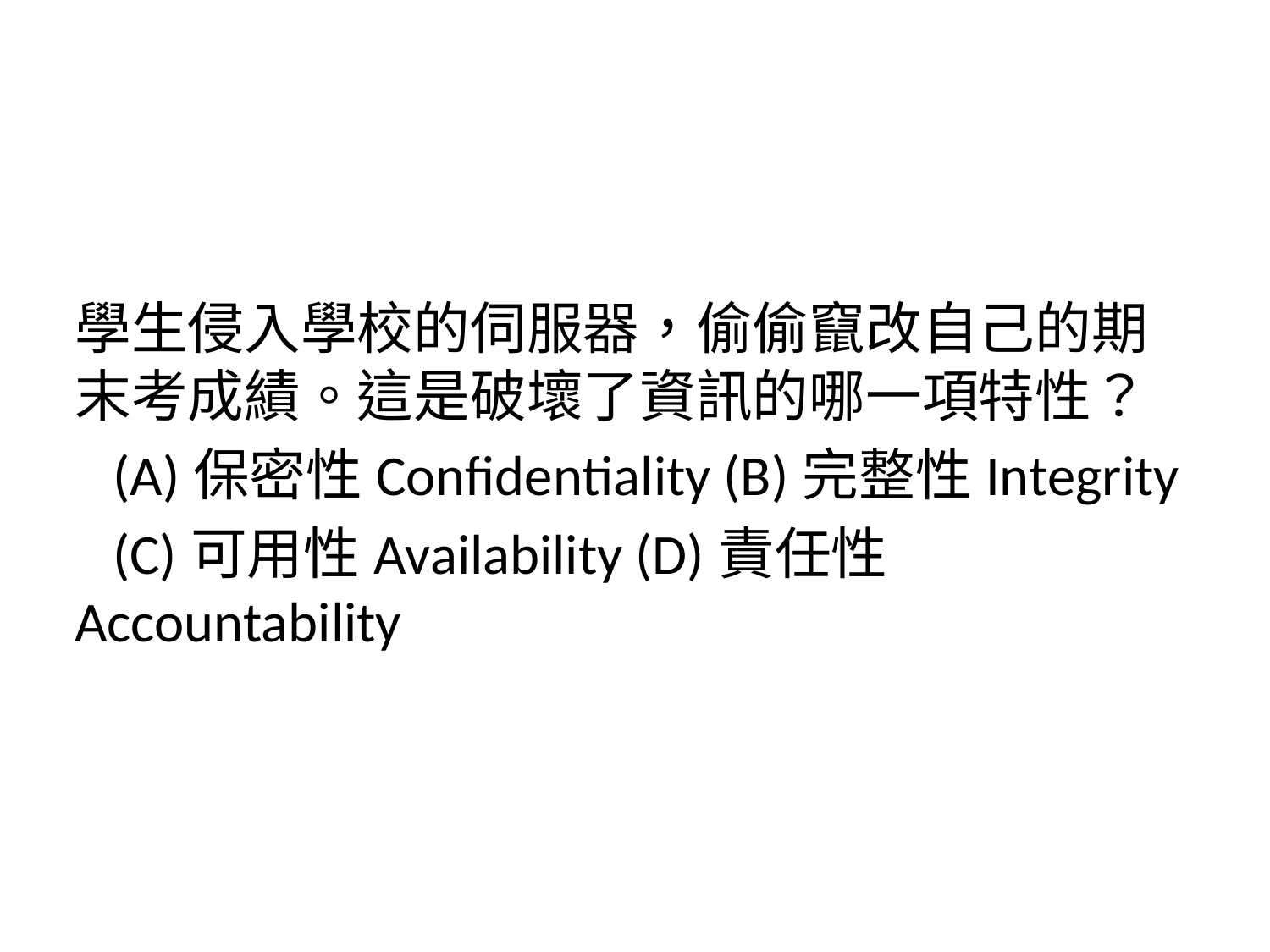

學生侵入學校的伺服器，偷偷竄改自己的期末考成績。這是破壞了資訊的哪一項特性？
   (A)保密性Confidentiality (B)完整性Integrity
   (C)可用性Availability (D)責任性Accountability